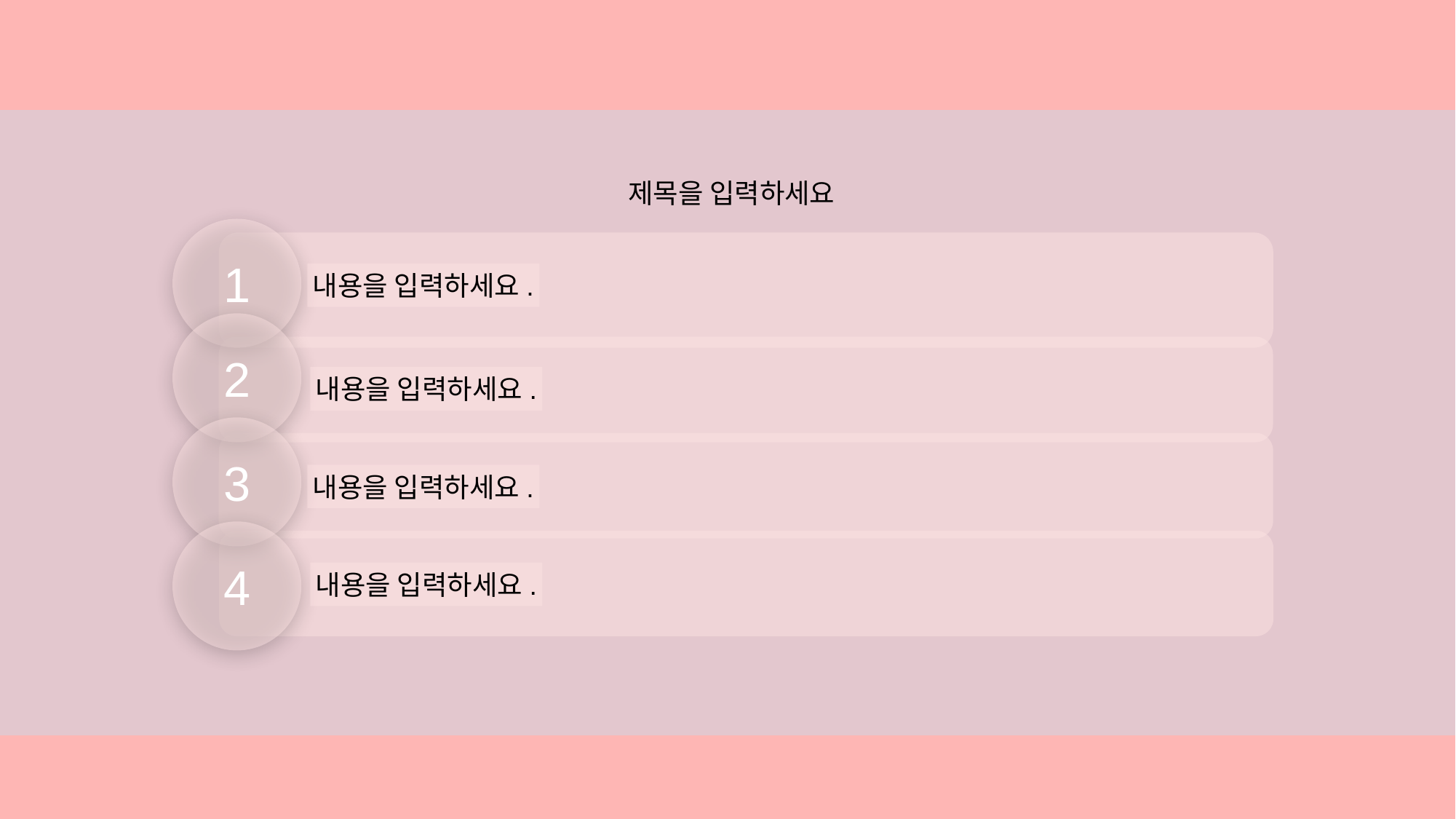

3
주스주스
제목을 입력하세요

1

내용을 입력하세요.

2

내용을 입력하세요.

3

내용을 입력하세요.

4

내용을 입력하세요.